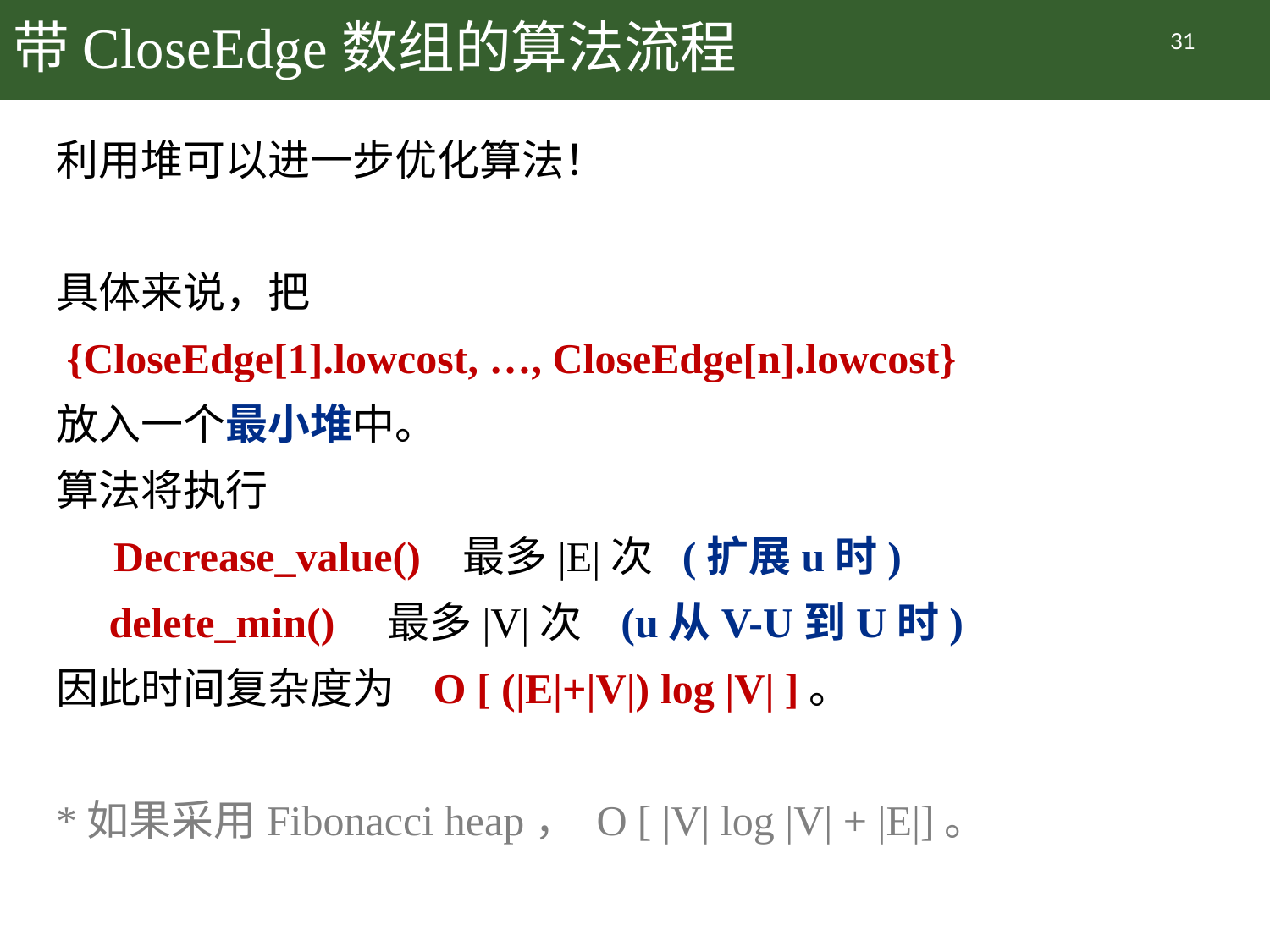

# 带CloseEdge数组的算法流程
31
利用堆可以进一步优化算法！

具体来说，把
 {CloseEdge[1].lowcost, …, CloseEdge[n].lowcost}
放入一个最小堆中。
算法将执行
     Decrease_value()   最多|E|次  (扩展u时)
     delete_min()    最多|V|次   (u从V-U到U时)
因此时间复杂度为   O [ (|E|+|V|) log |V| ]。

*如果采用Fibonacci heap， O [ |V| log |V| + |E|]。